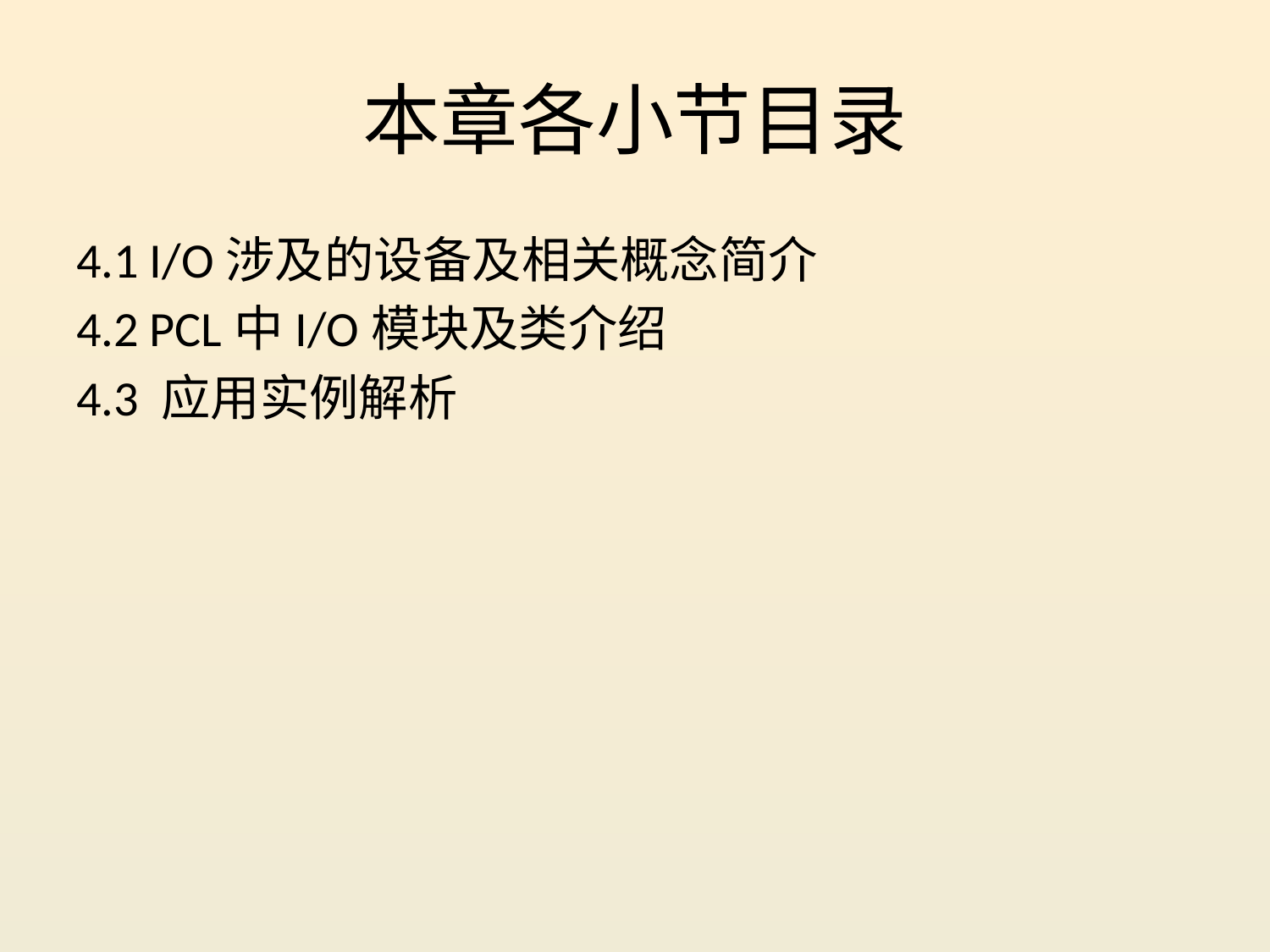

# 本章各小节目录
4.1 I/O涉及的设备及相关概念简介
4.2 PCL中I/O模块及类介绍
4.3 应用实例解析